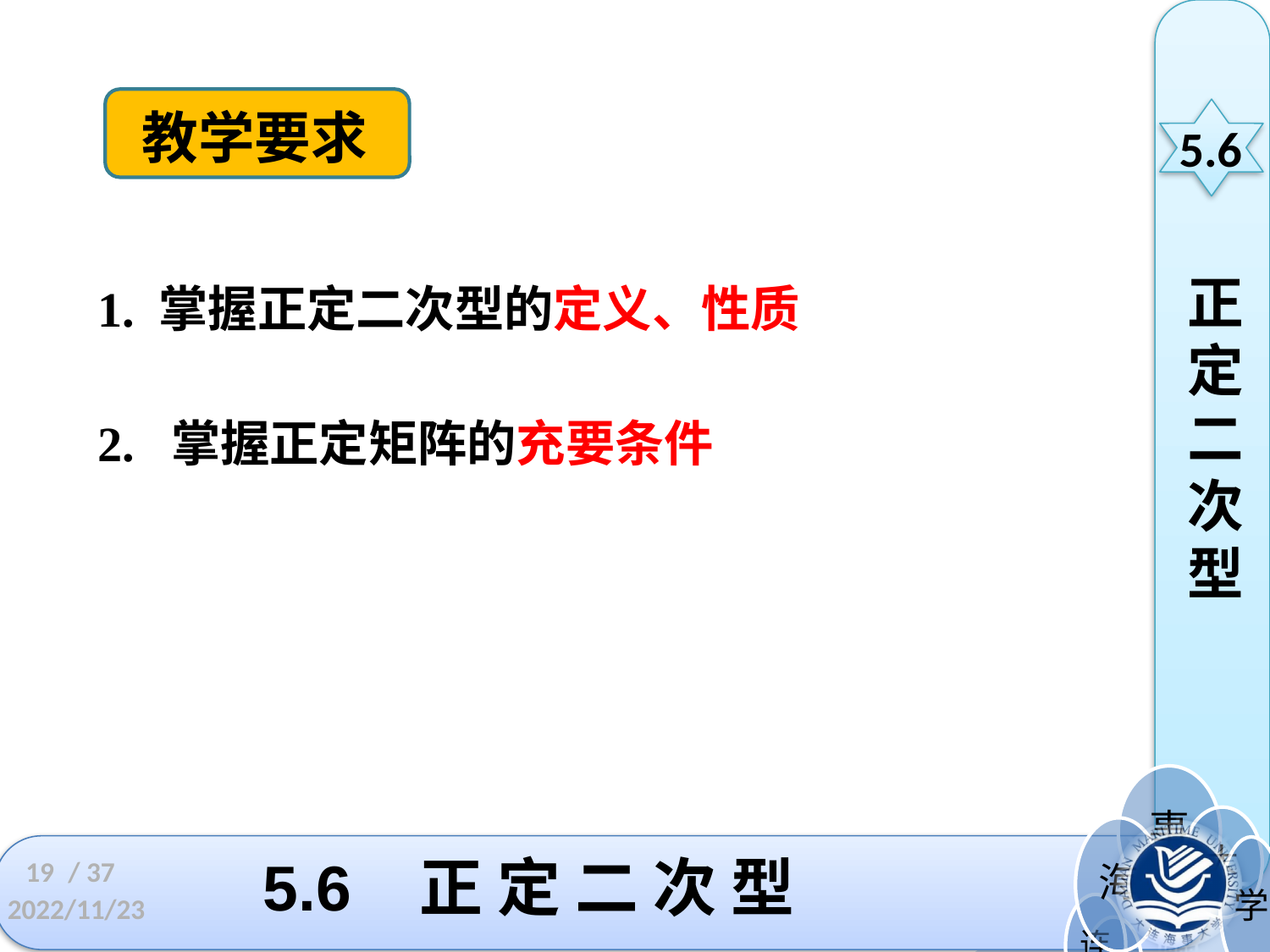

教学要求

5.6
正
定
二
次型
1. 掌握正定二次型的定义、性质
2.  掌握正定矩阵的充要条件
19
/ 37
# 5.6   正 定 二 次 型
2022/11/23